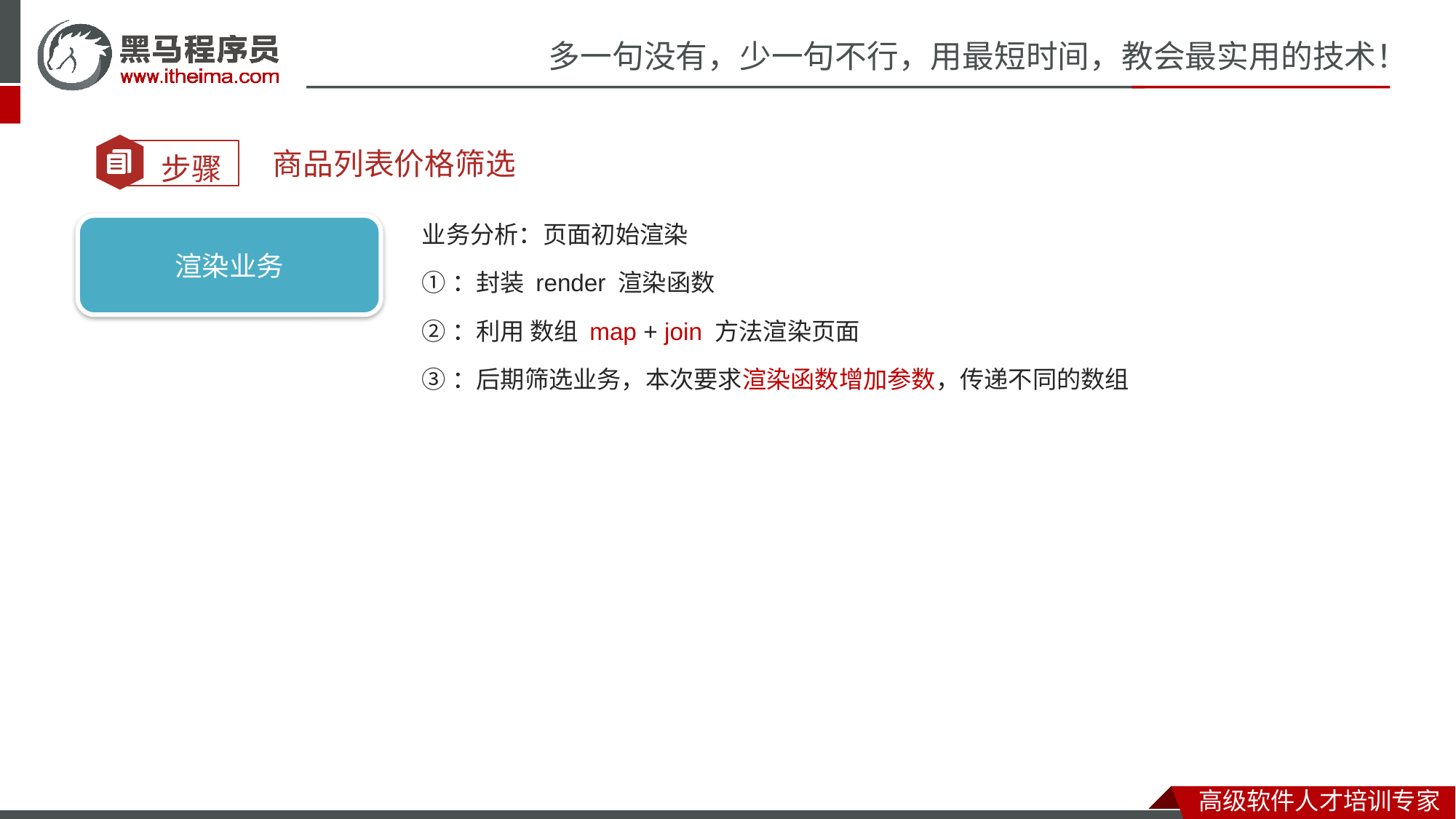

商品列表价格筛选
业务分析：页面初始渲染
①：封装 render 渲染函数
②：利用 数组 map + join 方法渲染页面
③：后期筛选业务，本次要求渲染函数增加参数，传递不同的数组
渲染业务